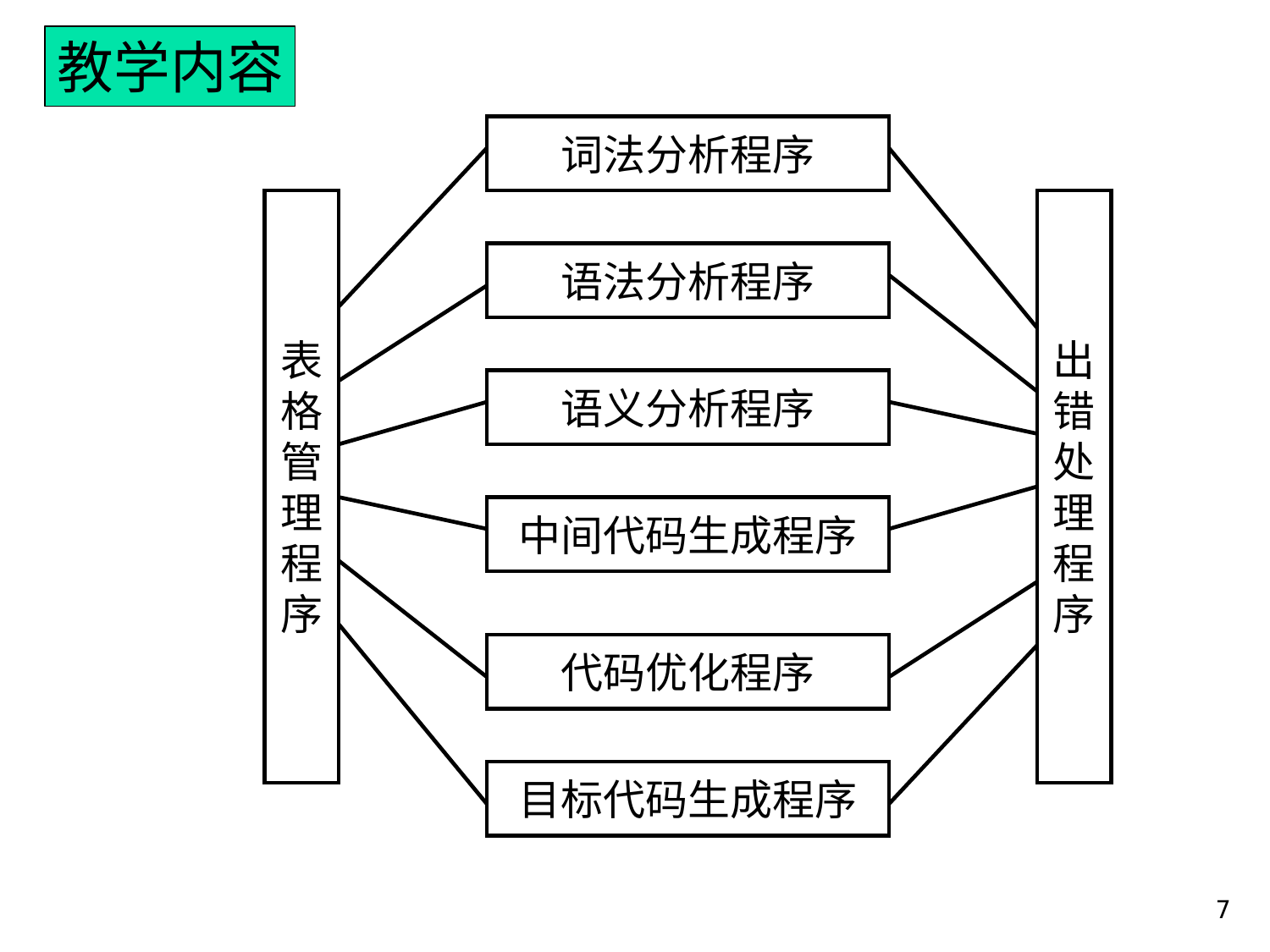

教学内容
词法分析程序

表
格
管
理
程
序
出
错
处
理
程
序
语法分析程序

语义分析程序

中间代码生成程序

代码优化程序

目标代码生成程序
7